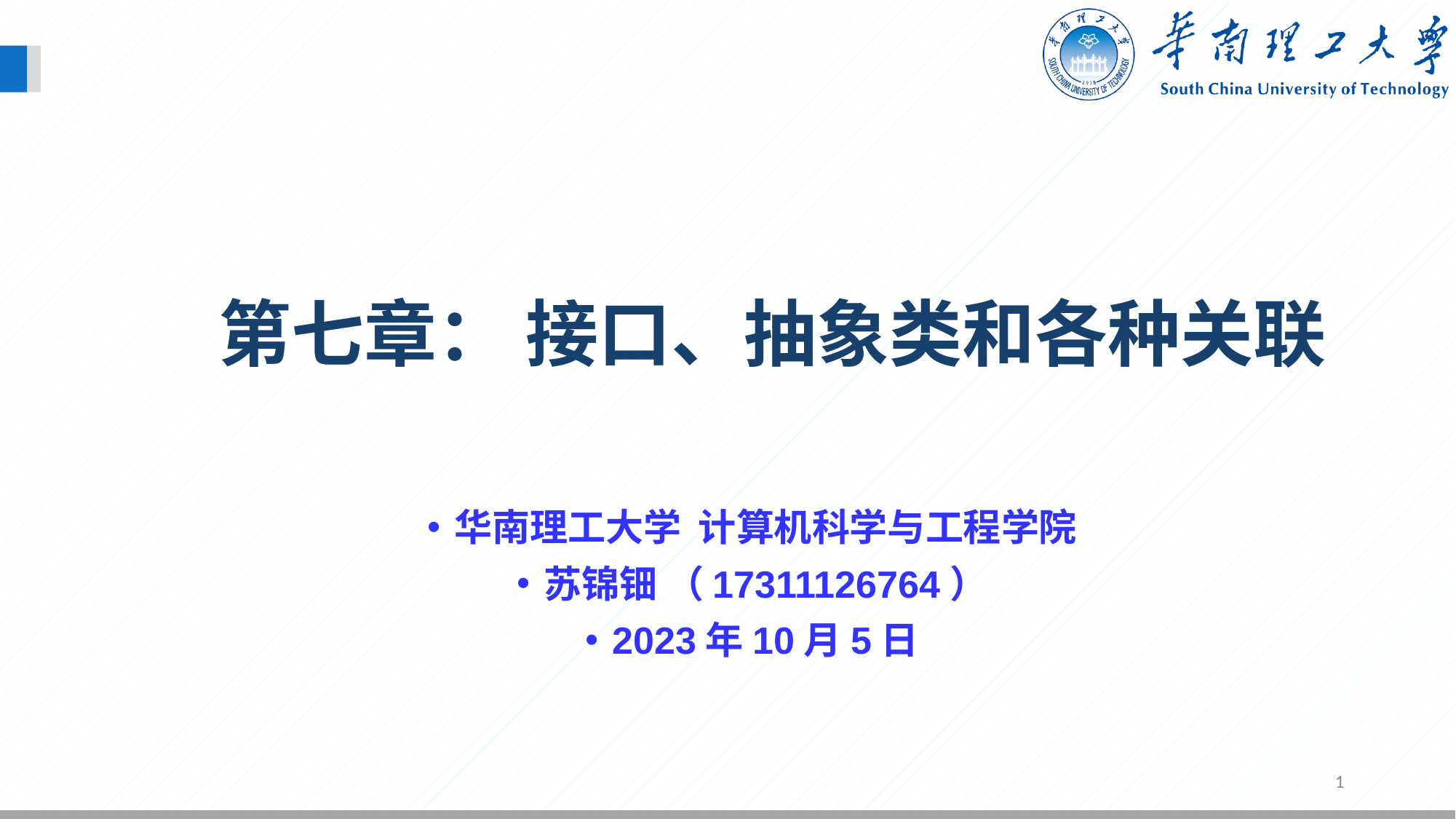

第七章： 接口、抽象类和各种关联

华南理工大学  计算机科学与工程学院
苏锦钿 （17311126764）
2023年10月5日
1